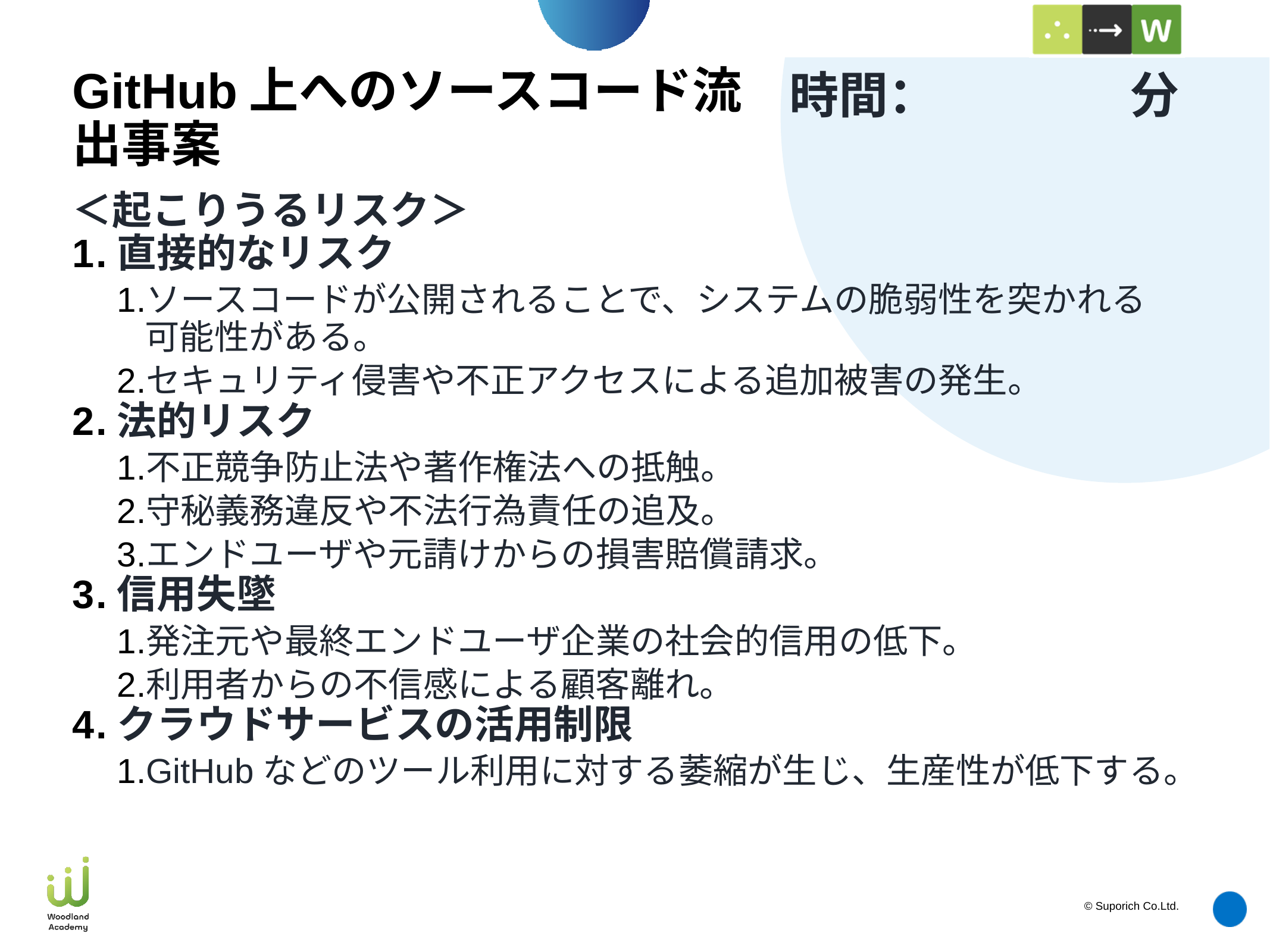

# GitHub上へのソースコード流出事案
＜起こりうるリスク＞
直接的なリスク
ソースコードが公開されることで、システムの脆弱性を突かれる可能性がある。
セキュリティ侵害や不正アクセスによる追加被害の発生。
法的リスク
不正競争防止法や著作権法への抵触。
守秘義務違反や不法行為責任の追及。
エンドユーザや元請けからの損害賠償請求。
信用失墜
発注元や最終エンドユーザ企業の社会的信用の低下。
利用者からの不信感による顧客離れ。
クラウドサービスの活用制限
GitHubなどのツール利用に対する萎縮が生じ、生産性が低下する。